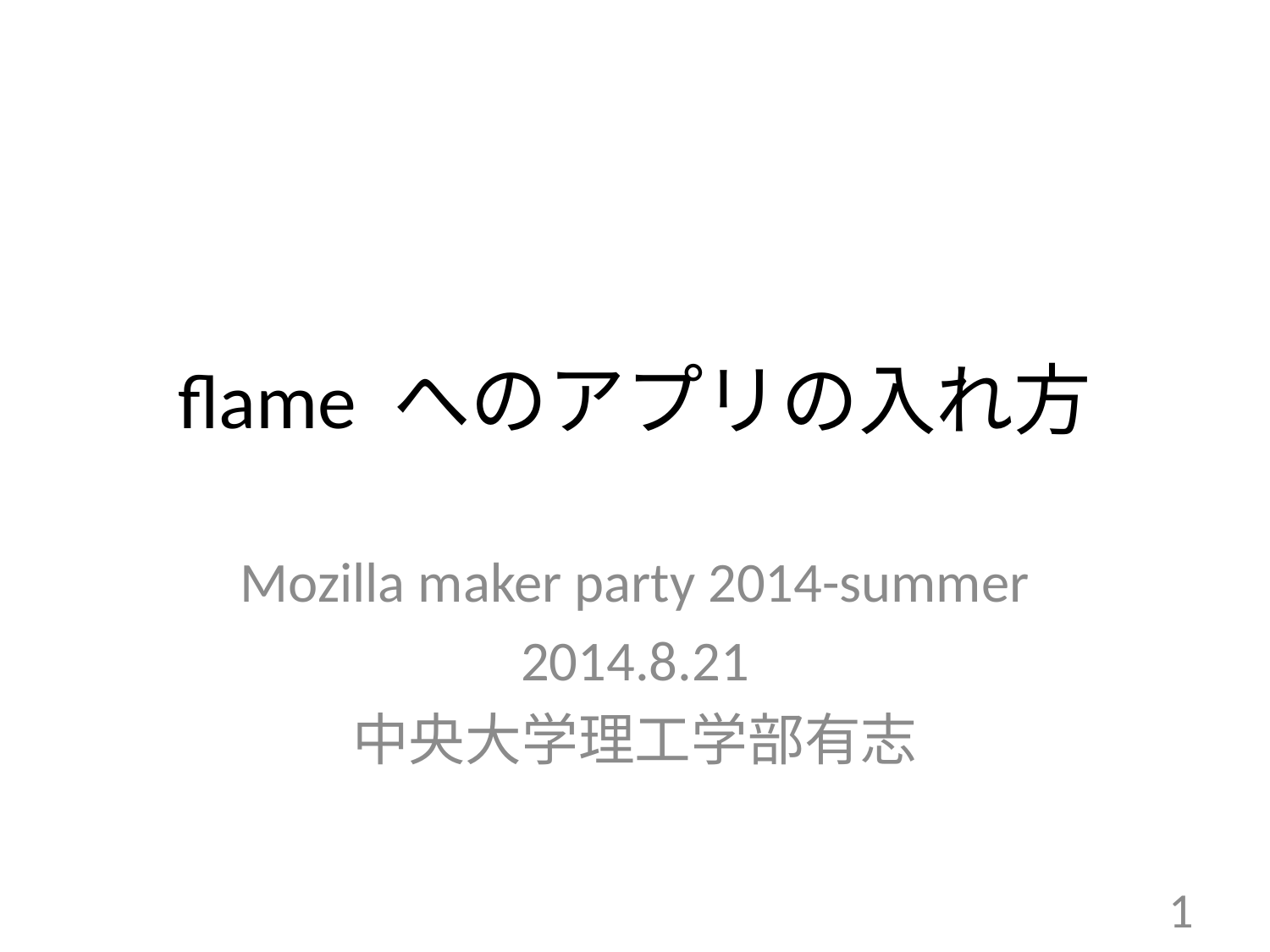

# flame へのアプリの入れ方
Mozilla maker party 2014-summer
2014.8.21
中央大学理工学部有志

1